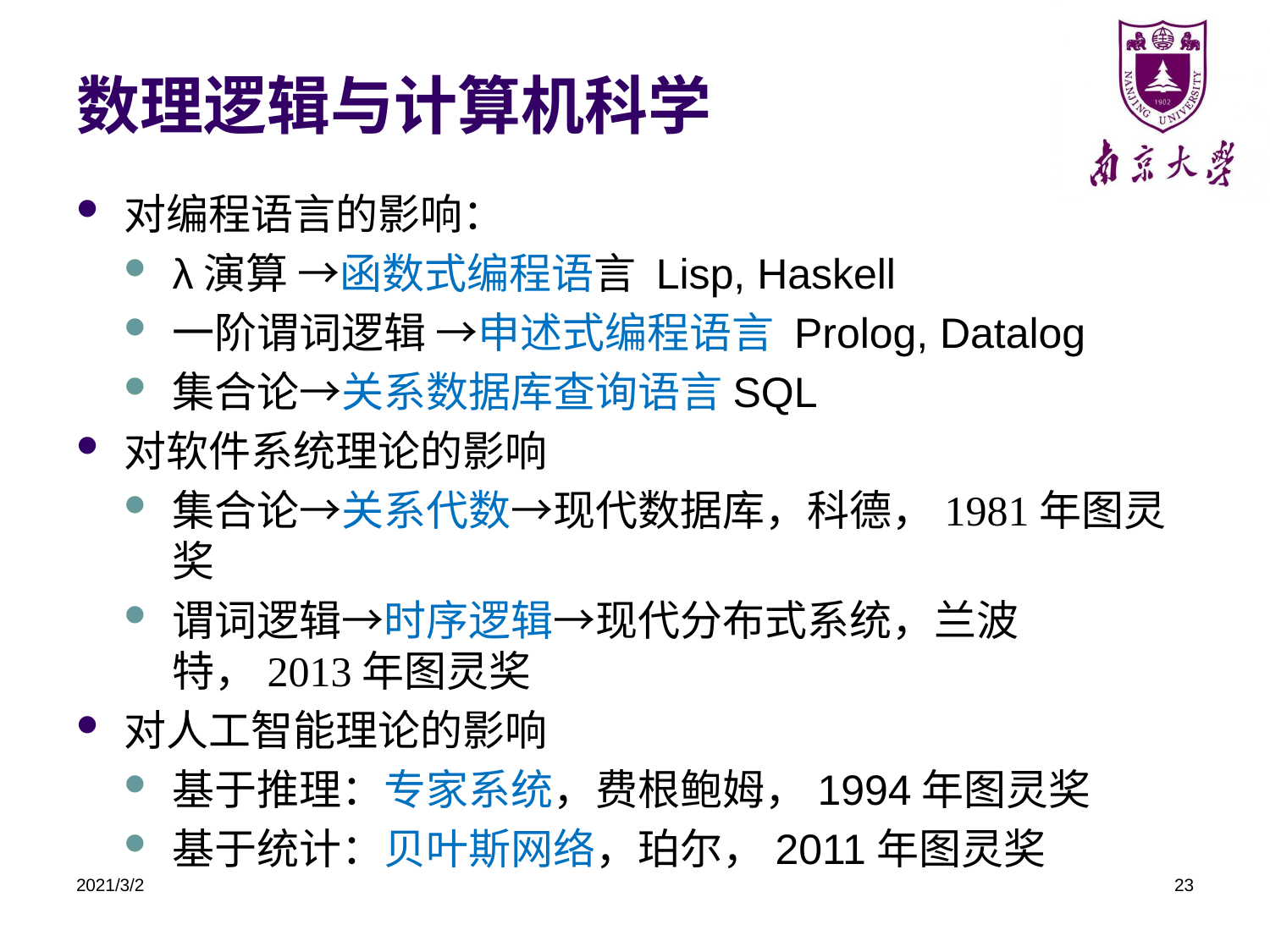

# 数理逻辑与计算机科学
对编程语言的影响：
λ演算 →函数式编程语言 Lisp, Haskell
一阶谓词逻辑 →申述式编程语言 Prolog, Datalog
集合论→关系数据库查询语言SQL
对软件系统理论的影响
集合论→关系代数→现代数据库，科德，1981年图灵奖
谓词逻辑→时序逻辑→现代分布式系统，兰波特，2013年图灵奖
对人工智能理论的影响
基于推理：专家系统，费根鲍姆，1994年图灵奖
基于统计：贝叶斯网络，珀尔，2011年图灵奖

2021/3/2
23